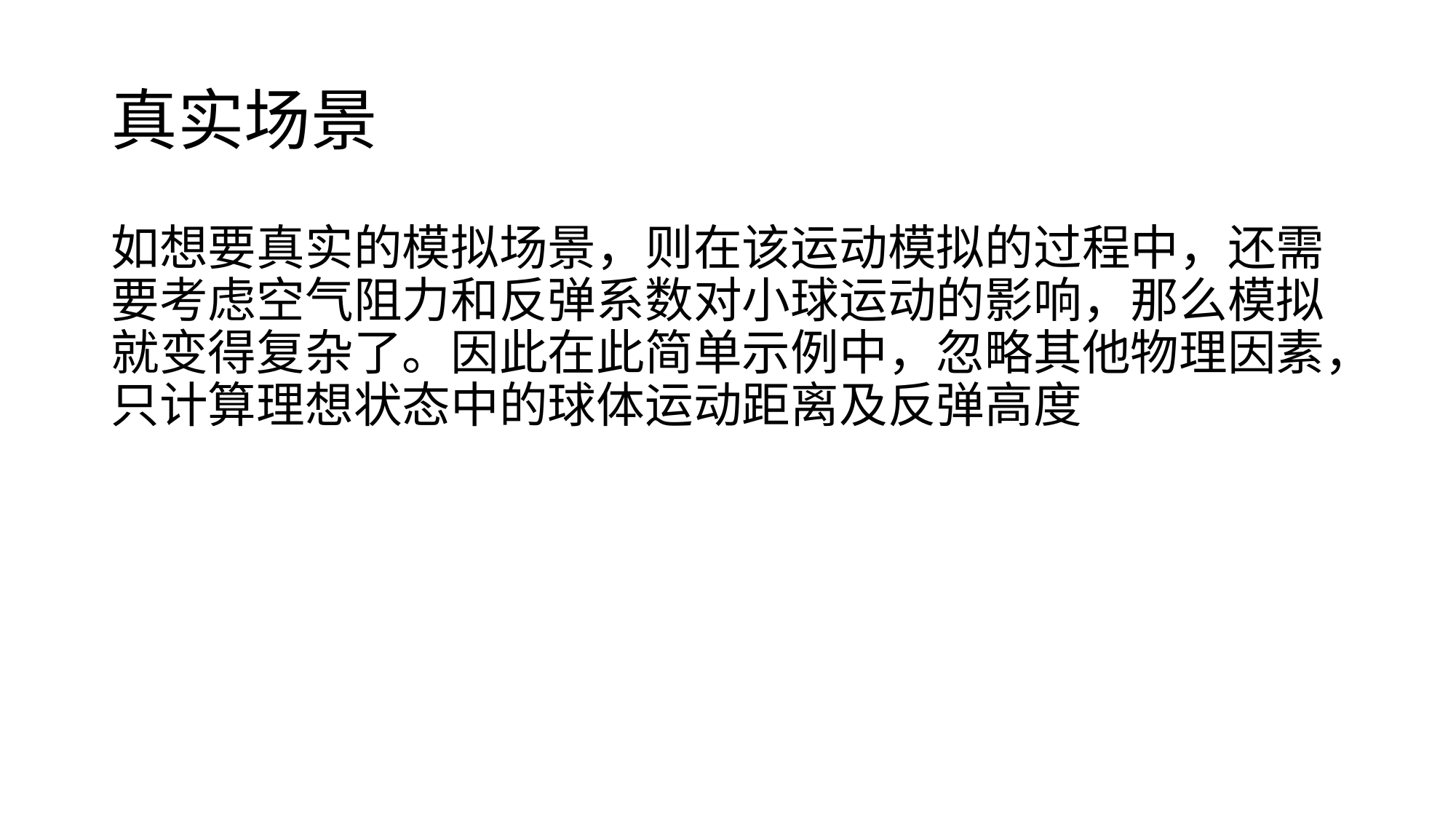

# 真实场景
如想要真实的模拟场景，则在该运动模拟的过程中，还需要考虑空气阻力和反弹系数对小球运动的影响，那么模拟就变得复杂了。因此在此简单示例中，忽略其他物理因素，只计算理想状态中的球体运动距离及反弹高度